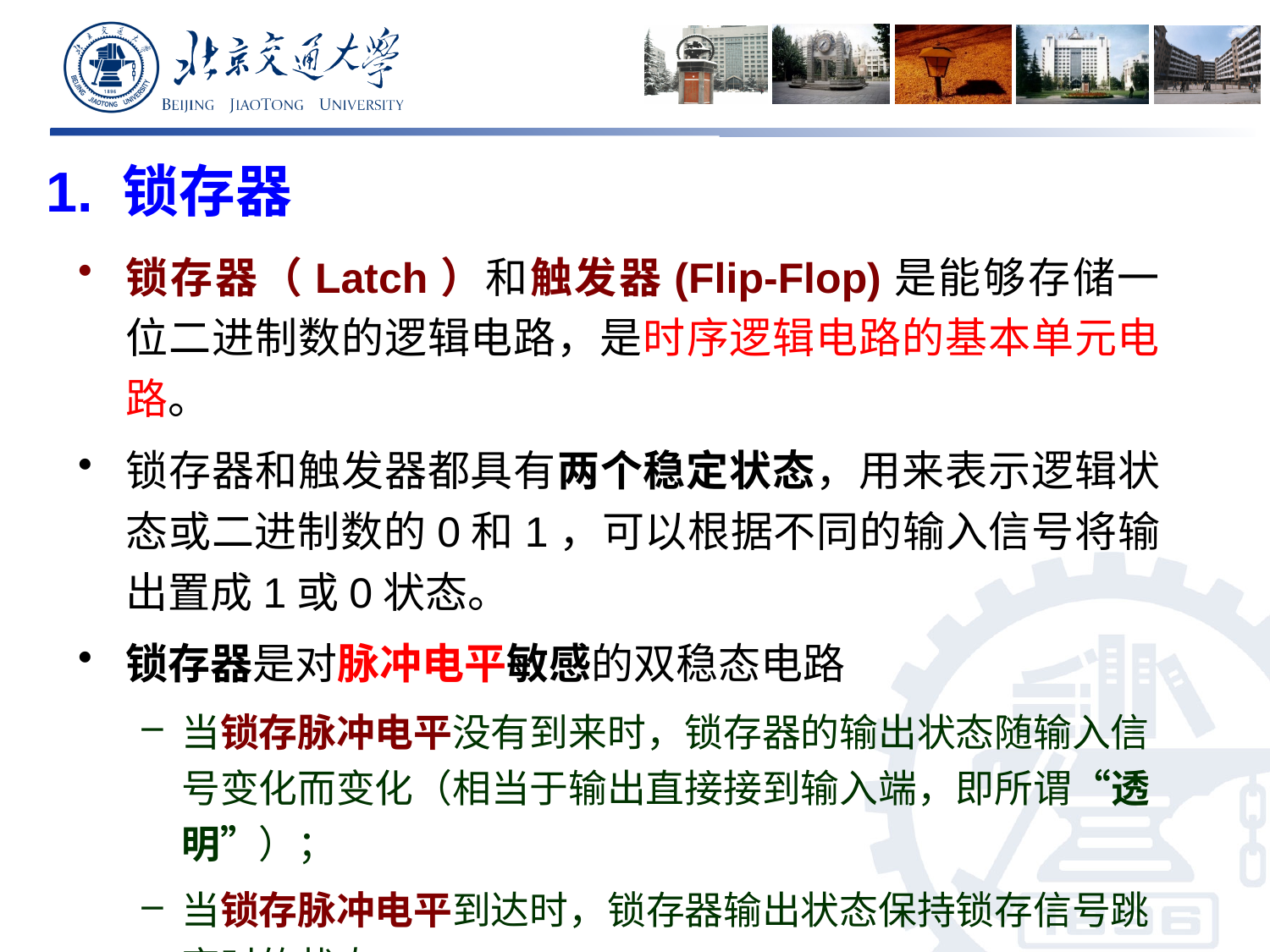

1. 锁存器
锁存器（Latch）和触发器(Flip-Flop)是能够存储一位二进制数的逻辑电路，是时序逻辑电路的基本单元电路。
锁存器和触发器都具有两个稳定状态，用来表示逻辑状态或二进制数的0和1，可以根据不同的输入信号将输出置成1或0状态。
锁存器是对脉冲电平敏感的双稳态电路
当锁存脉冲电平没有到来时，锁存器的输出状态随输入信号变化而变化（相当于输出直接接到输入端，即所谓“透明”）；
当锁存脉冲电平到达时，锁存器输出状态保持锁存信号跳变时的状态。